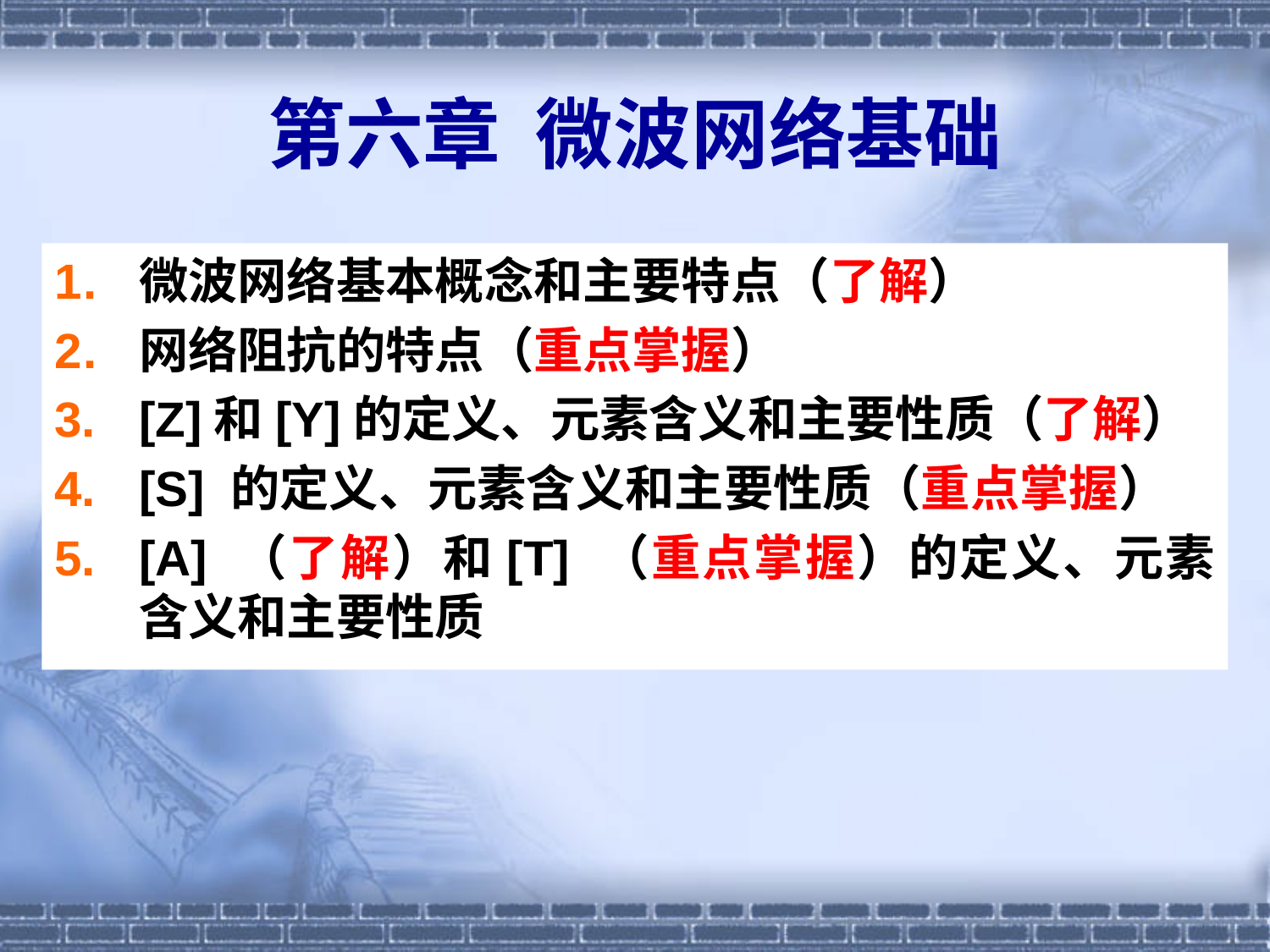

# 第六章  微波网络基础
微波网络基本概念和主要特点（了解）
网络阻抗的特点（重点掌握）
[Z]和[Y]的定义、元素含义和主要性质（了解）
[S] 的定义、元素含义和主要性质（重点掌握）
[A] （了解）和[T] （重点掌握）的定义、元素含义和主要性质